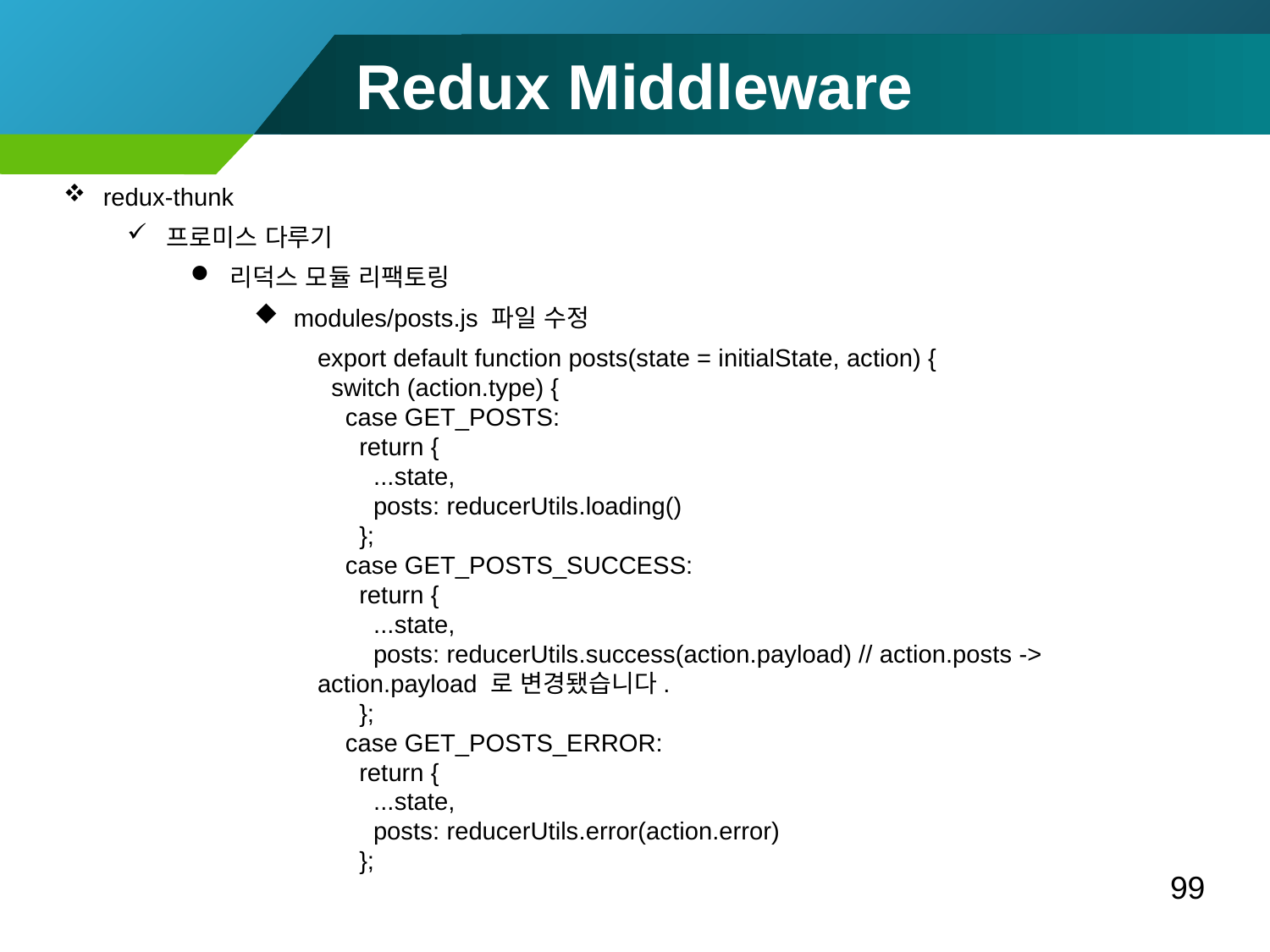

Redux Middleware
redux-thunk
프로미스 다루기
리덕스 모듈 리팩토링
modules/posts.js 파일 수정
export default function posts(state = initialState, action) {
  switch (action.type) {
    case GET_POSTS:
      return {
        ...state,
        posts: reducerUtils.loading()
      };
    case GET_POSTS_SUCCESS:
      return {
        ...state,
        posts: reducerUtils.success(action.payload) // action.posts -> action.payload 로 변경됐습니다.
      };
    case GET_POSTS_ERROR:
      return {
        ...state,
        posts: reducerUtils.error(action.error)
      };

99